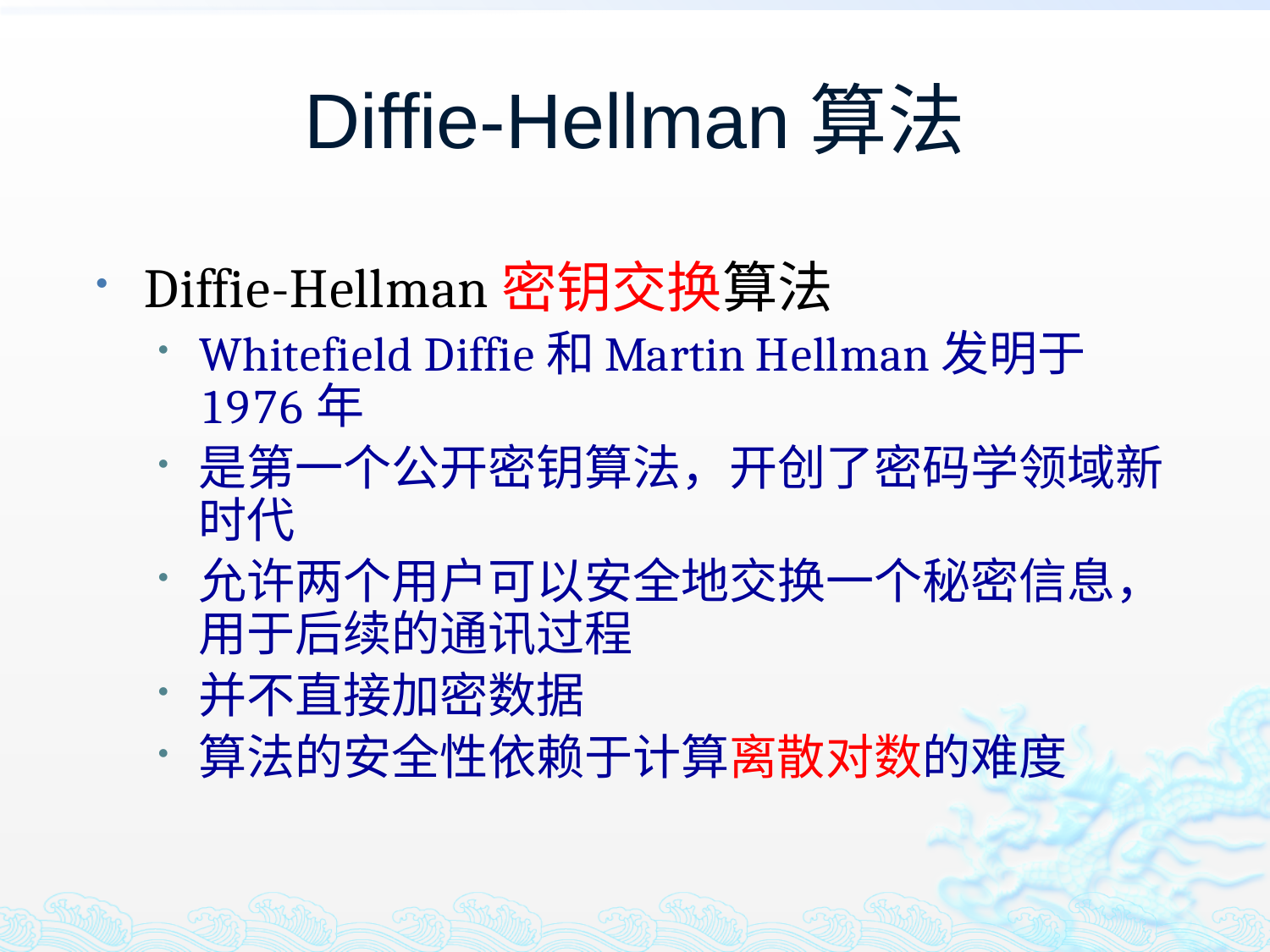

# Diffie-Hellman算法
Diffie-Hellman密钥交换算法
Whitefield Diffie和Martin Hellman发明于1976年
是第一个公开密钥算法，开创了密码学领域新时代
允许两个用户可以安全地交换一个秘密信息，用于后续的通讯过程
并不直接加密数据
算法的安全性依赖于计算离散对数的难度